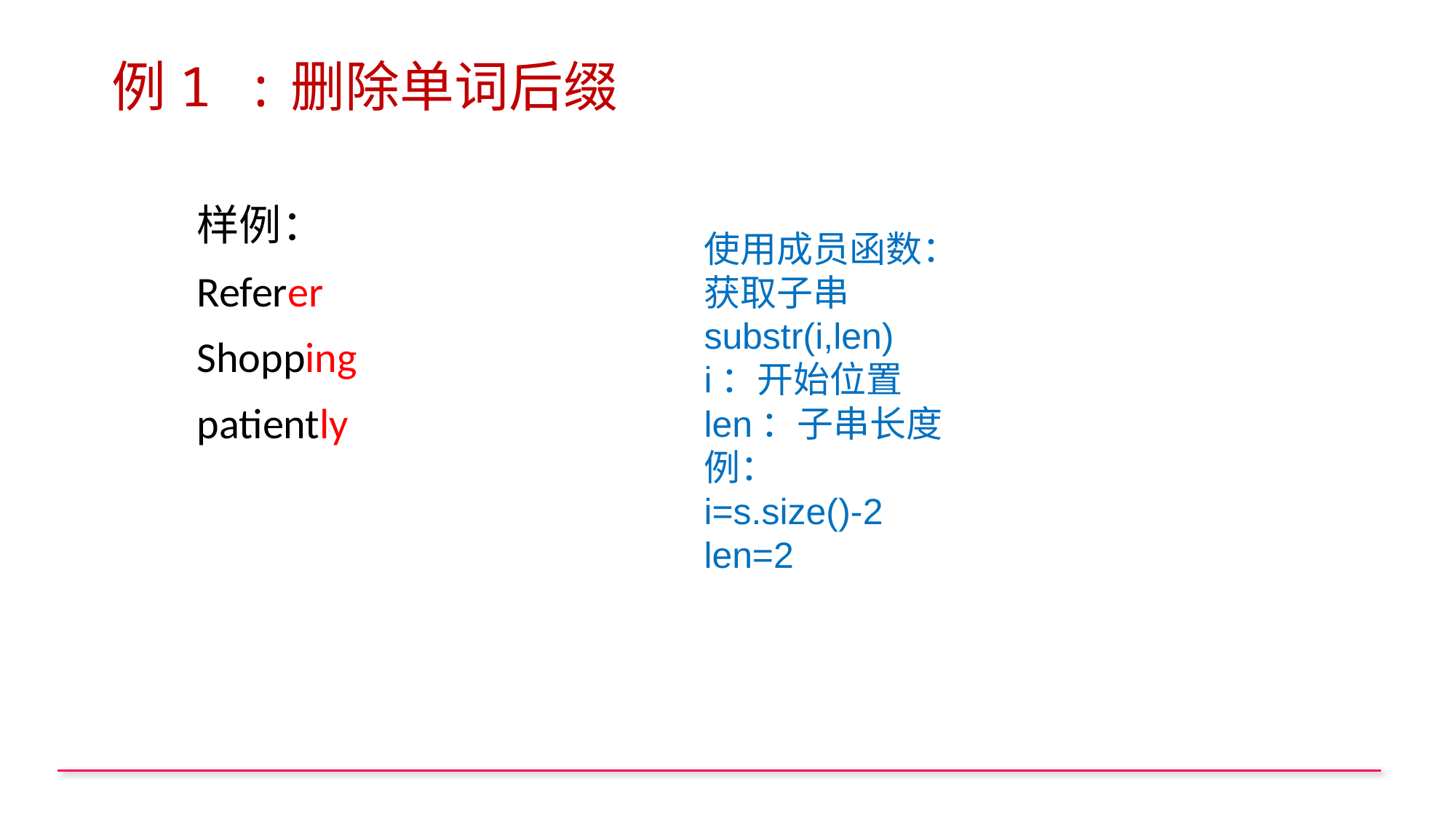

# 例1 :删除单词后缀
样例：
Referer
Shopping
patiently

使用成员函数：
获取子串
substr(i,len)
i：开始位置
len：子串长度
例：
i=s.size()-2
len=2